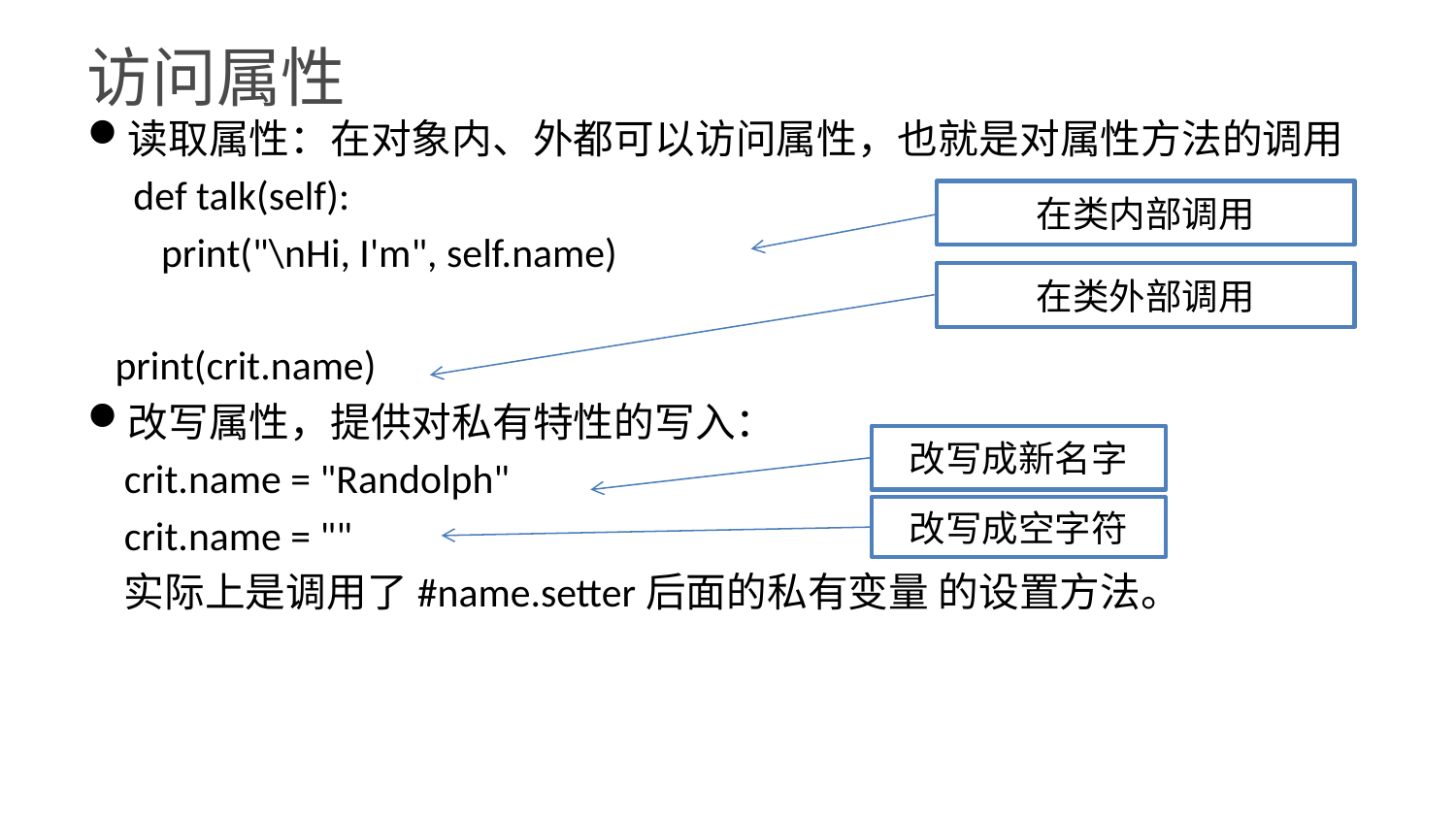

访问属性
读取属性：在对象内、外都可以访问属性，也就是对属性方法的调用
     def talk(self):
        print("\nHi, I'm", self.name)

   print(crit.name)
改写属性，提供对私有特性的写入：
    crit.name = "Randolph"
    crit.name = ""
   实际上是调用了#name.setter后面的私有变量 的设置方法。

在类内部调用
在类外部调用
改写成新名字
改写成空字符
25